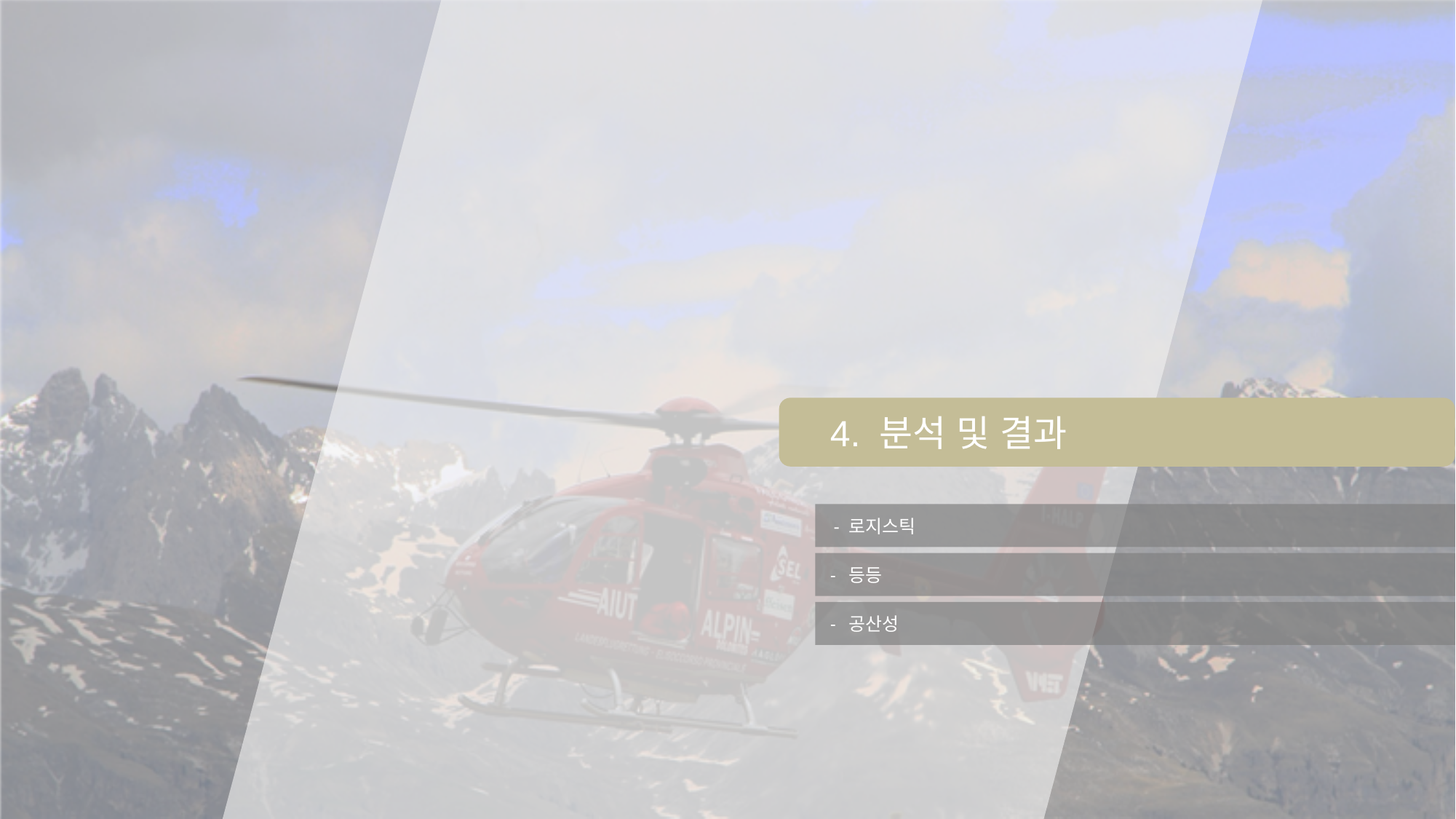

4. 분석 및 결과

- 로지스틱
 -  등등
 -  공산성